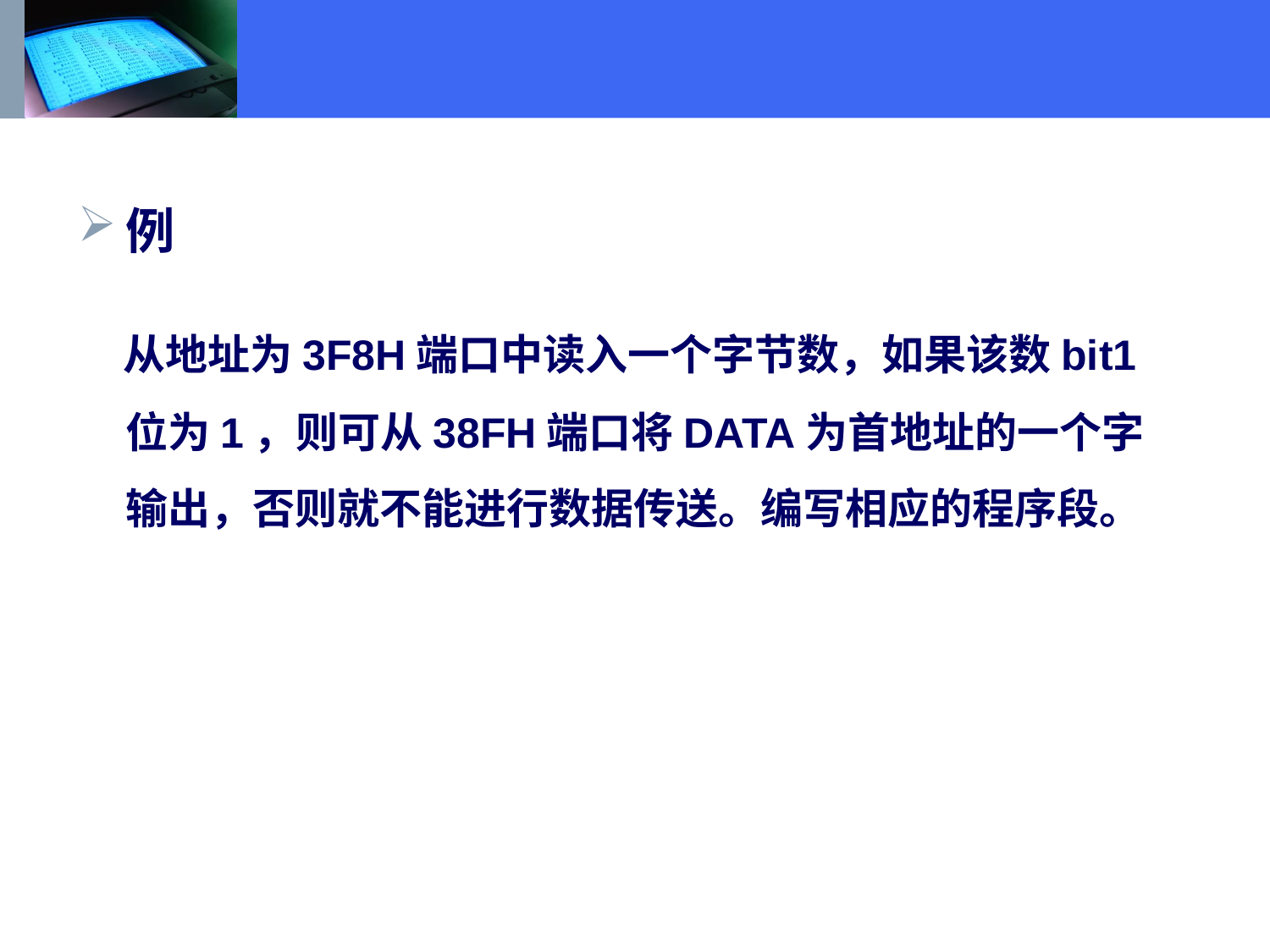

例
   从地址为3F8H端口中读入一个字节数，如果该数bit1位为1，则可从38FH端口将DATA为首地址的一个字输出，否则就不能进行数据传送。编写相应的程序段。